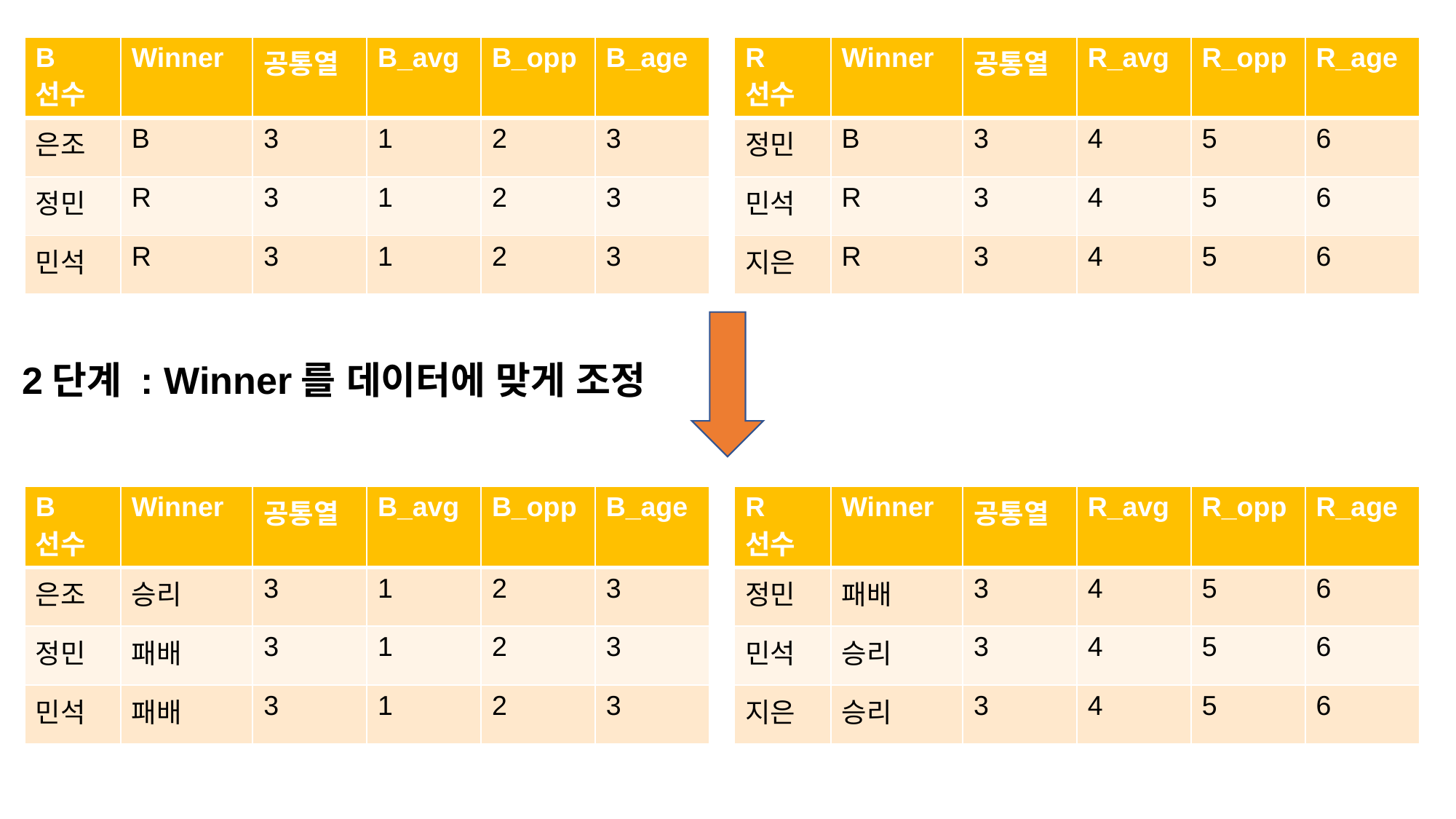

| B선수 | Winner | 공통열 | B\_avg | B\_opp | B\_age |
| --- | --- | --- | --- | --- | --- |
| 은조 | B | 3 | 1 | 2 | 3 |
| 정민 | R | 3 | 1 | 2 | 3 |
| 민석 | R | 3 | 1 | 2 | 3 |
| R선수 | Winner | 공통열 | R\_avg | R\_opp | R\_age |
| --- | --- | --- | --- | --- | --- |
| 정민 | B | 3 | 4 | 5 | 6 |
| 민석 | R | 3 | 4 | 5 | 6 |
| 지은 | R | 3 | 4 | 5 | 6 |

2단계 : Winner를 데이터에 맞게 조정
| B선수 | Winner | 공통열 | B\_avg | B\_opp | B\_age |
| --- | --- | --- | --- | --- | --- |
| 은조 | 승리 | 3 | 1 | 2 | 3 |
| 정민 | 패배 | 3 | 1 | 2 | 3 |
| 민석 | 패배 | 3 | 1 | 2 | 3 |
| R선수 | Winner | 공통열 | R\_avg | R\_opp | R\_age |
| --- | --- | --- | --- | --- | --- |
| 정민 | 패배 | 3 | 4 | 5 | 6 |
| 민석 | 승리 | 3 | 4 | 5 | 6 |
| 지은 | 승리 | 3 | 4 | 5 | 6 |